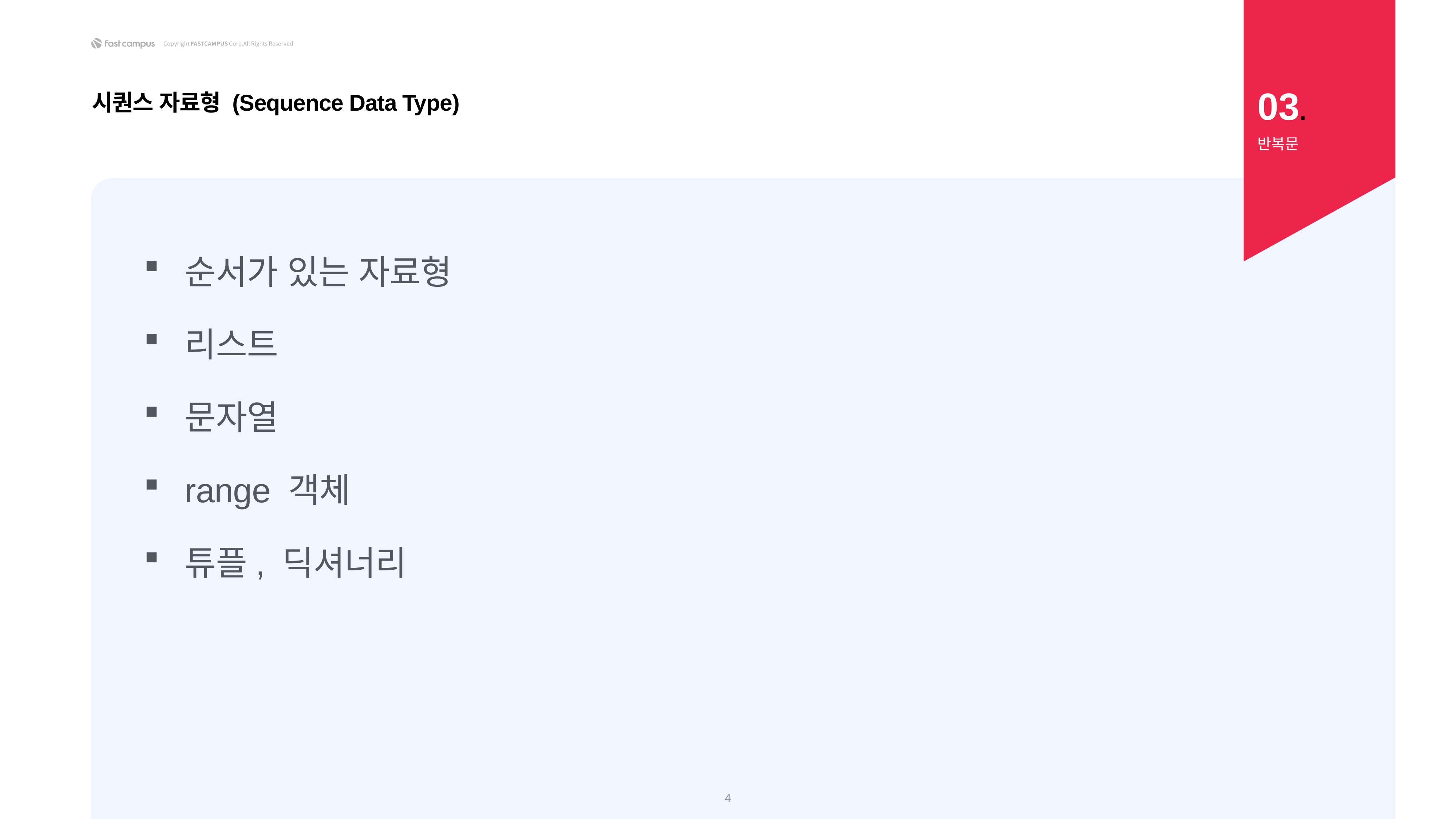

03.
시퀀스 자료형 (Sequence Data Type)
반복문
순서가 있는 자료형
리스트
문자열
range 객체
튜플, 딕셔너리
4